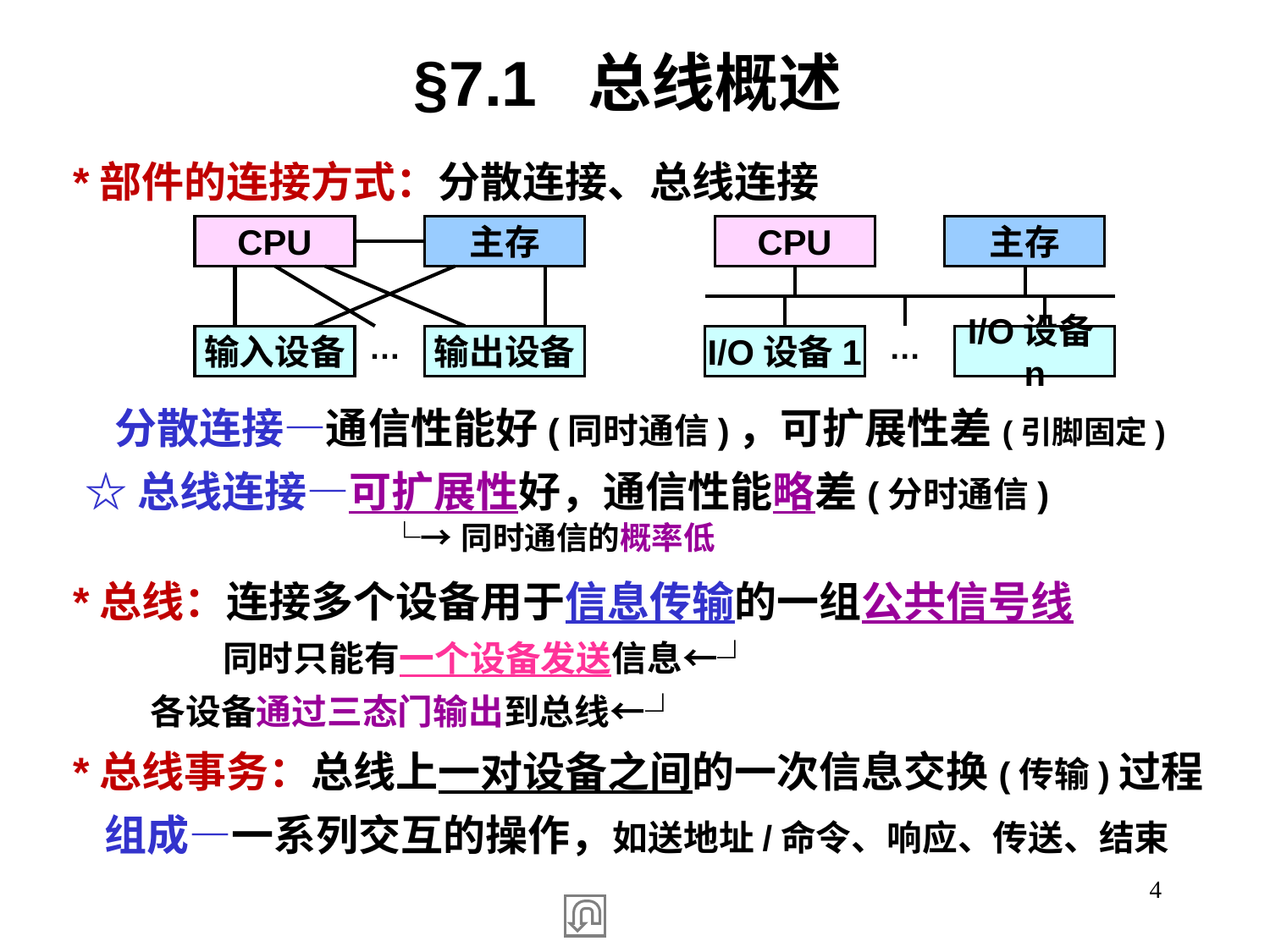

§7.1  总线概述
   *部件的连接方式：分散连接、总线连接
CPU
主存
CPU
主存
输出设备
输入设备
I/O设备1
I/O设备n
…
…
       分散连接—通信性能好(同时通信)，可扩展性差(引脚固定)
     ☆总线连接—可扩展性好，通信性能略差(分时通信)
                                                 └→同时通信的概率低
   *总线：连接多个设备用于信息传输的一组公共信号线
                      同时只能有一个设备发送信息←┘
             各设备通过三态门输出到总线←┘
   *总线事务：总线上一对设备之间的一次信息交换(传输)过程
      组成—一系列交互的操作，如送地址/命令、响应、传送、结束
4